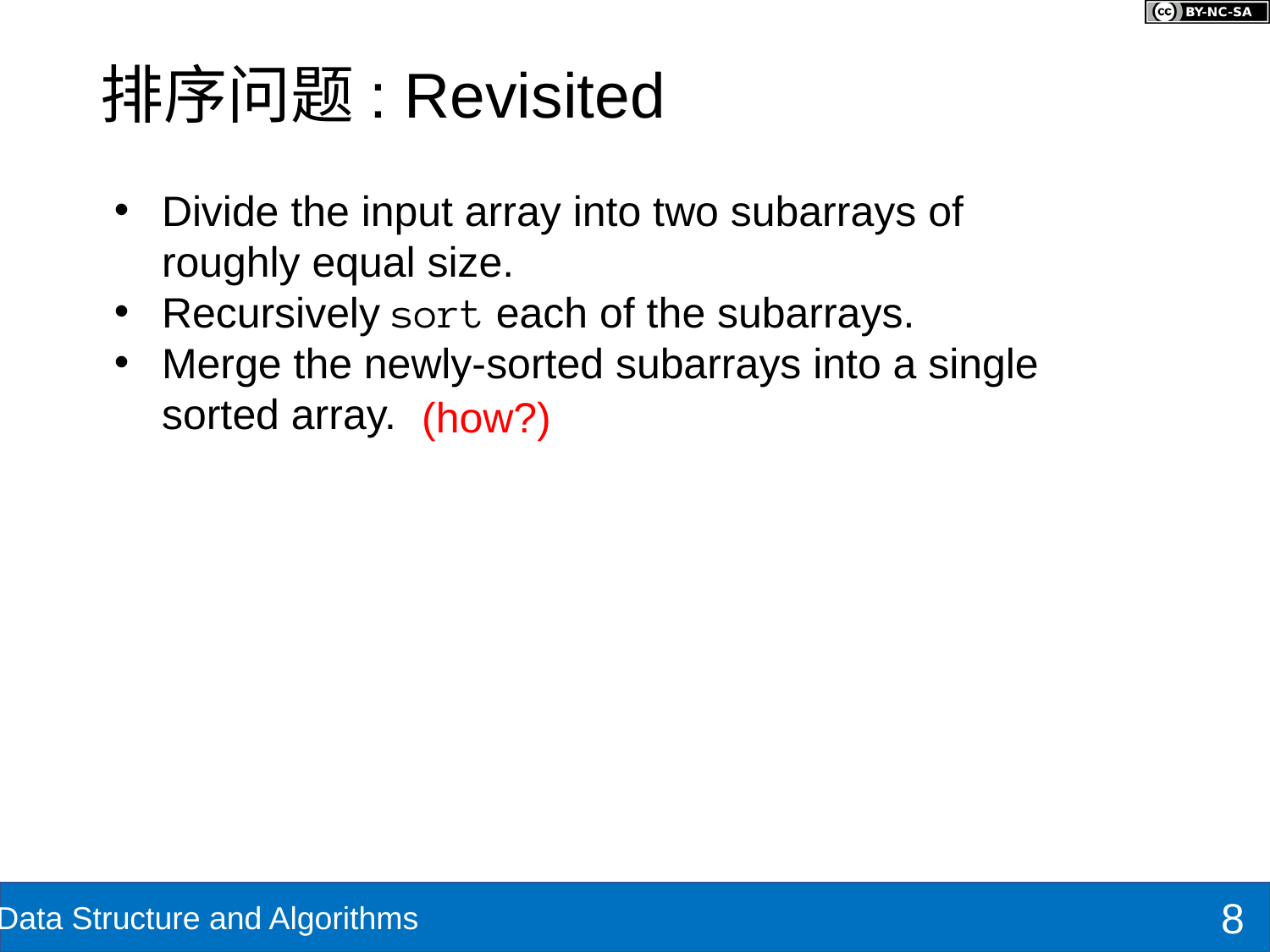

# 排序问题: Revisited
Divide the input array into two subarrays of roughly equal size.
Recursively sort each of the subarrays.
Merge the newly-sorted subarrays into a single sorted array.
(how?)
8